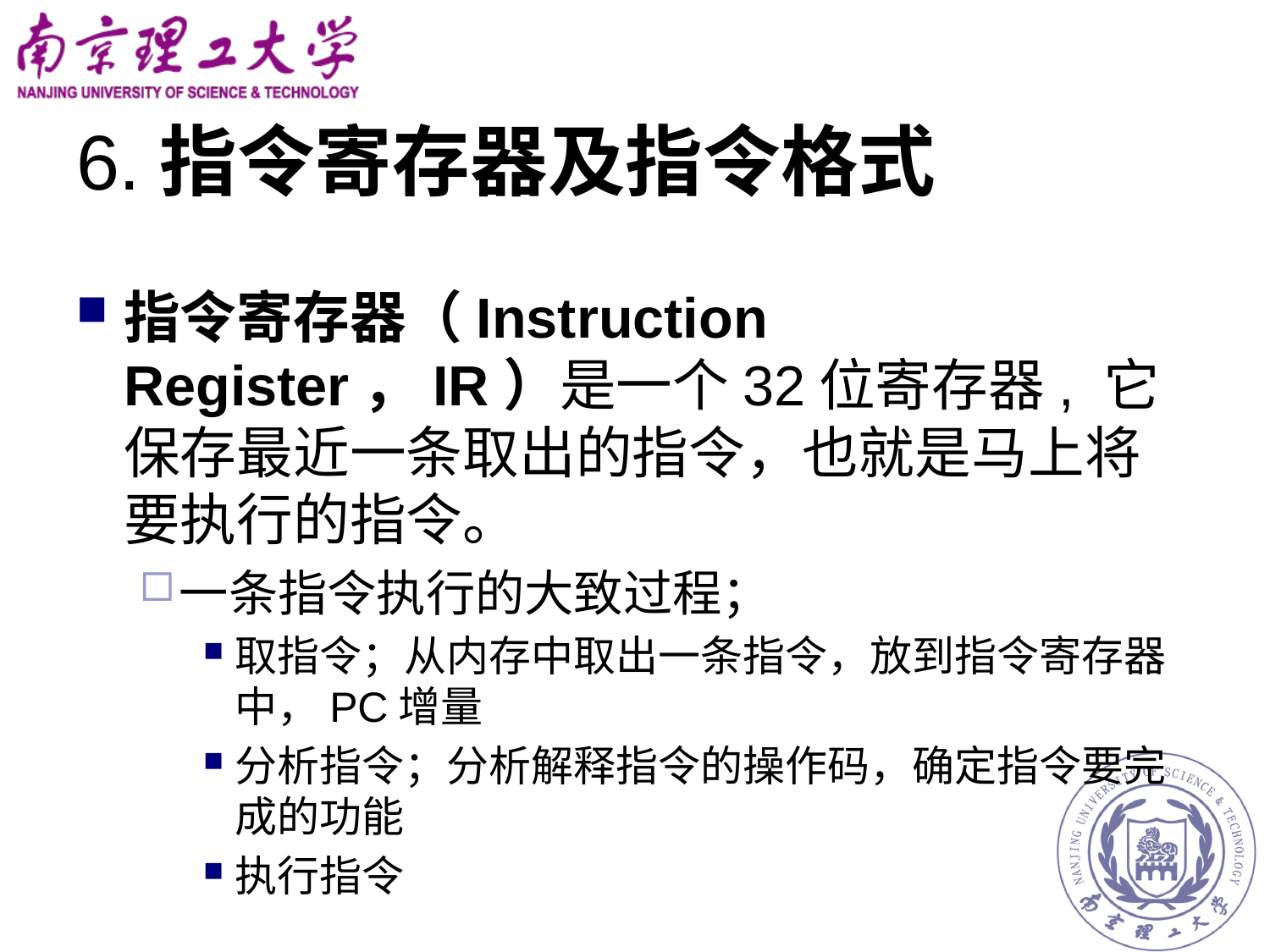

# 6.指令寄存器及指令格式
指令寄存器（Instruction Register，IR）是一个32位寄存器, 它保存最近一条取出的指令，也就是马上将要执行的指令。
一条指令执行的大致过程；
取指令；从内存中取出一条指令，放到指令寄存器中，PC增量
分析指令；分析解释指令的操作码，确定指令要完成的功能
执行指令